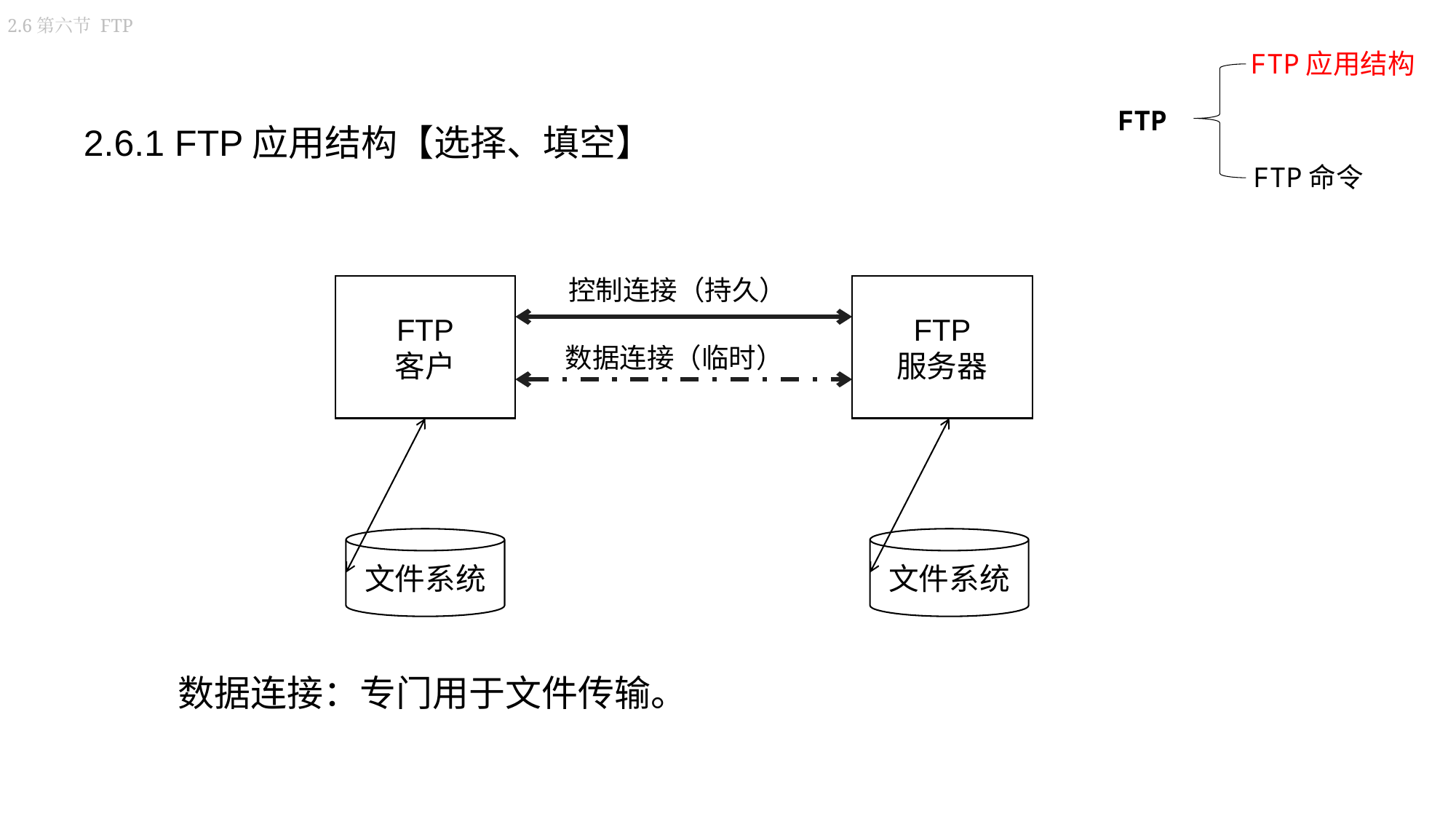

2.6第六节 FTP
FTP应用结构

FTP
FTP命令
2.6.1 FTP应用结构【选择、填空】
控制连接（持久）
FTP
客户
FTP
服务器
文件系统
文件系统
数据连接（临时）
数据连接：专门用于文件传输。